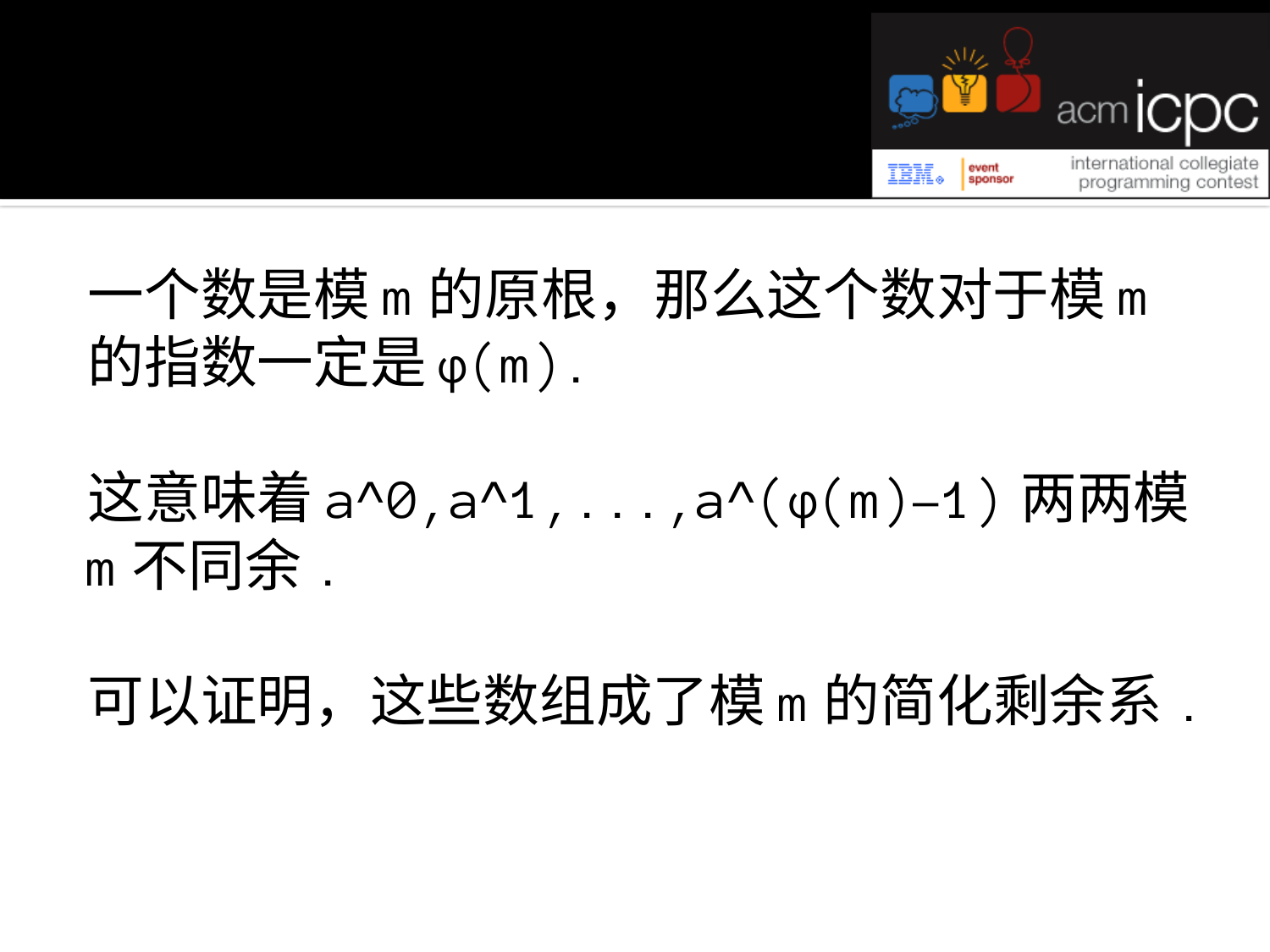

#
一个数是模m的原根，那么这个数对于模m的指数一定是φ(m).

这意味着a^0,a^1,...,a^(φ(m)-1)两两模m不同余.

可以证明，这些数组成了模m的简化剩余系.